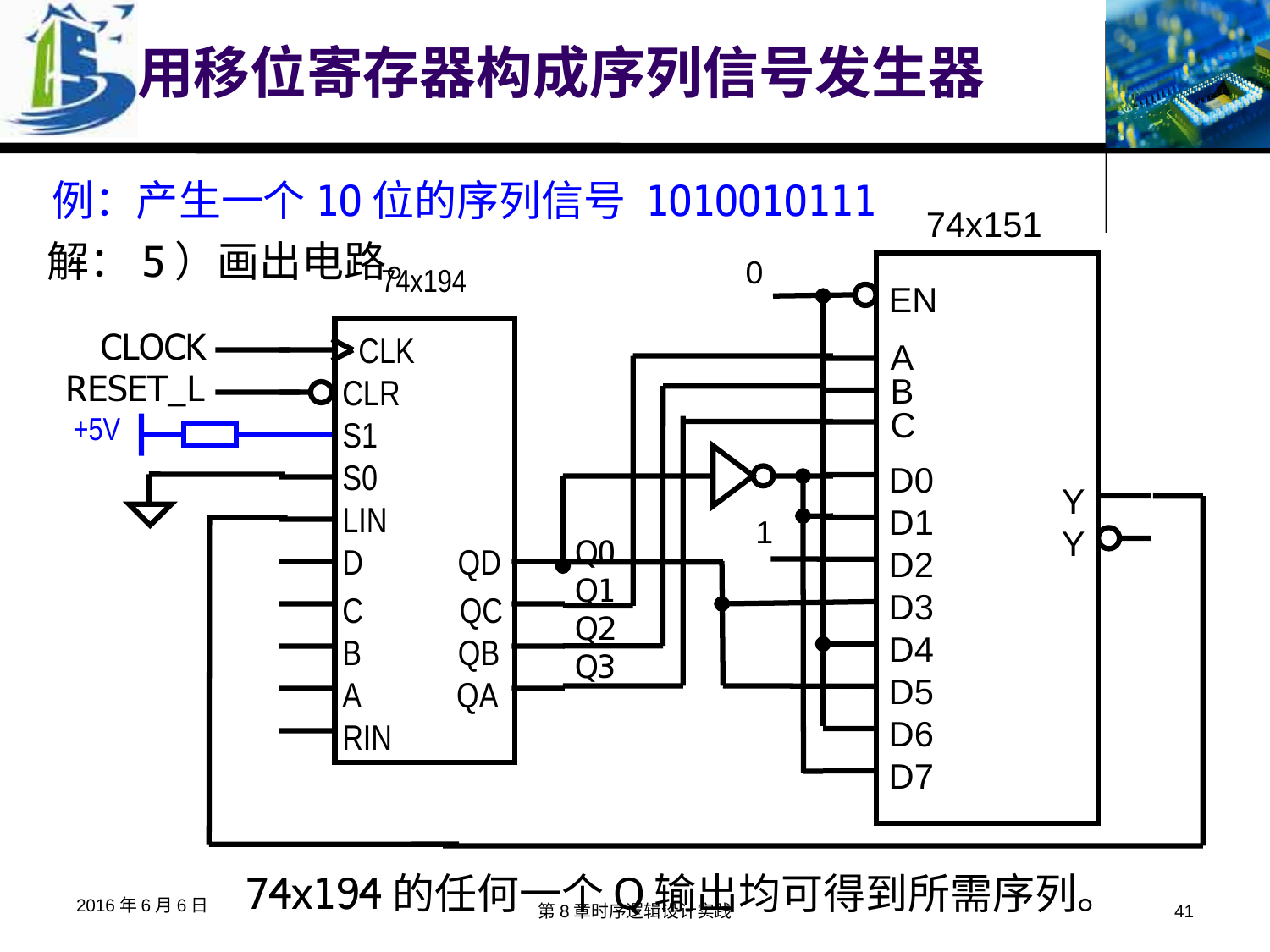

用移位寄存器构成序列信号发生器
例：产生一个10位的序列信号 1010010111
74x151
0

74x194
EN

  CLK
CLR
S1
S0
LIN
D             QD
C            QC
B            QB
A            QA
RIN
CLOCK

RESET_L

A
B
C

+5V

D0
D1
D2
D3
D4
D5
D6
D7
Y
Y

1

Q0
Q1
Q2
Q3

解：5）画出电路。
74x194的任何一个Q输出均可得到所需序列。
2016年6月6日
第8章时序逻辑设计实践
41